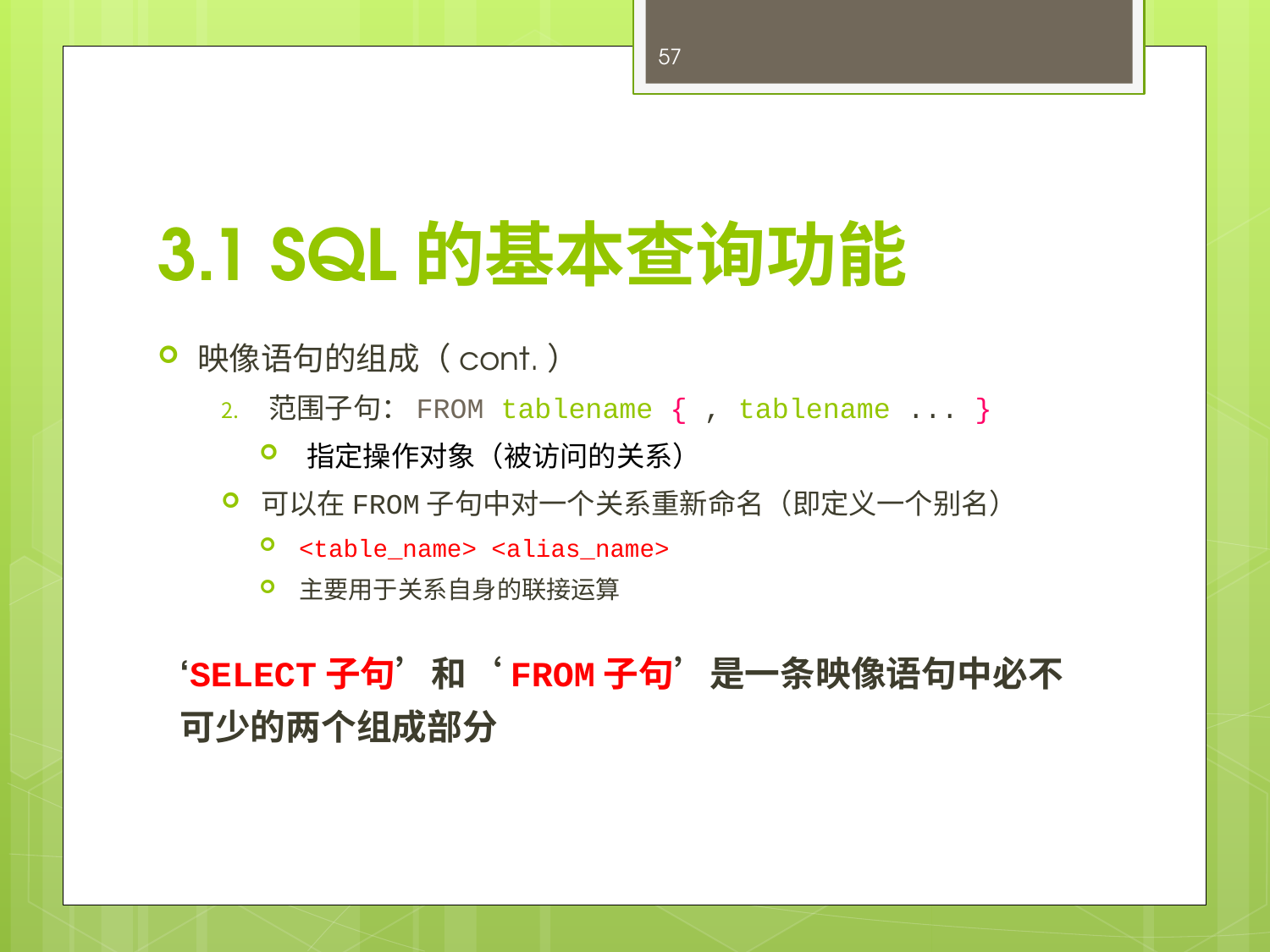

57
# 3.1 SQL的基本查询功能
映像语句的组成（cont.）
范围子句：FROM tablename { , tablename ... }
指定操作对象（被访问的关系）
可以在FROM子句中对一个关系重新命名（即定义一个别名）
<table_name> <alias_name>
主要用于关系自身的联接运算

‘SELECT子句’和‘FROM子句’是一条映像语句中必不可少的两个组成部分